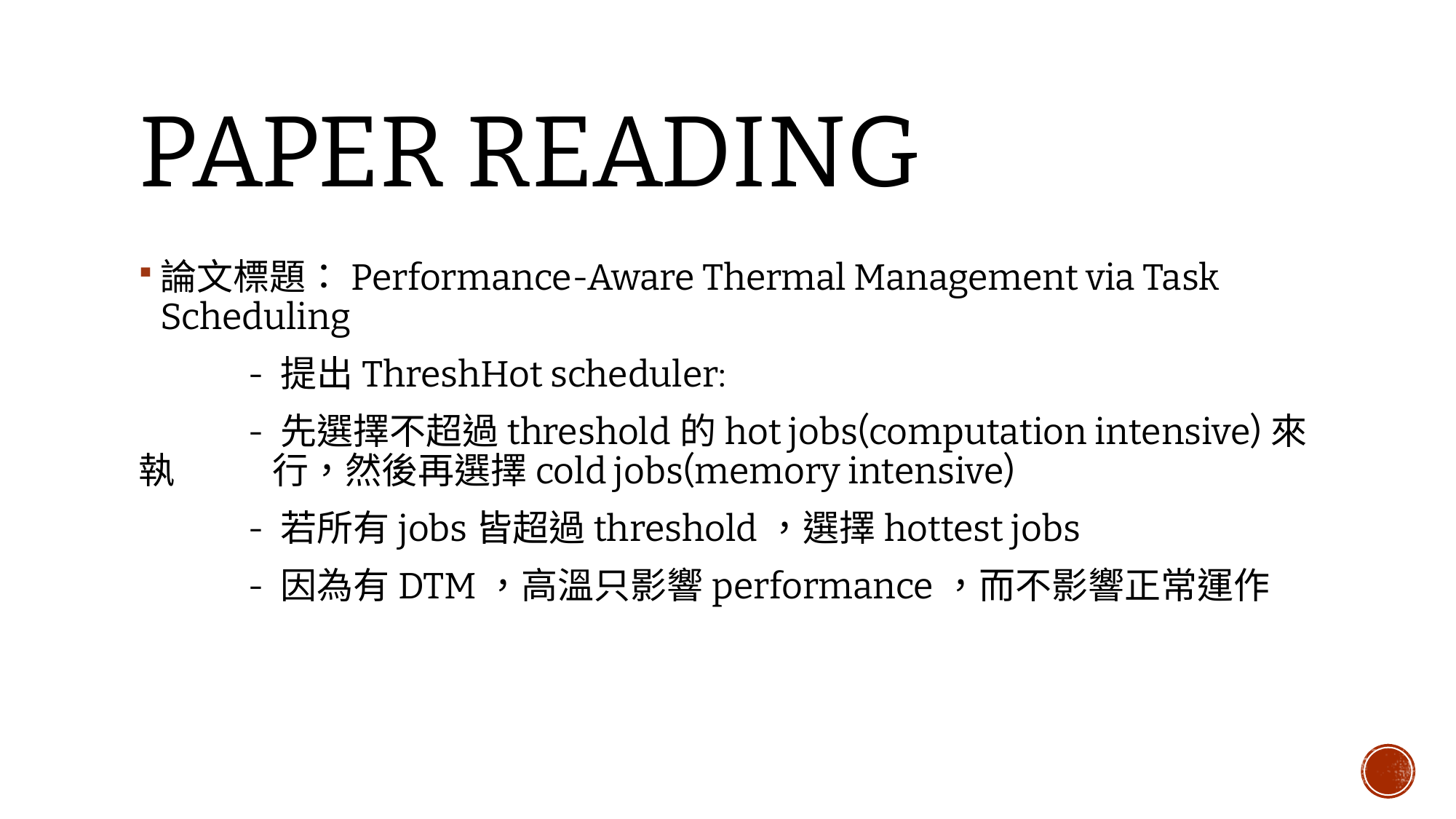

# Paper reading
論文標題：Performance-Aware Thermal Management via Task Scheduling
	- 提出ThreshHot scheduler:
	- 先選擇不超過threshold的hot jobs(computation intensive)來執	   行，然後再選擇cold jobs(memory intensive)
	- 若所有jobs皆超過threshold，選擇hottest jobs
	- 因為有DTM，高溫只影響performance，而不影響正常運作